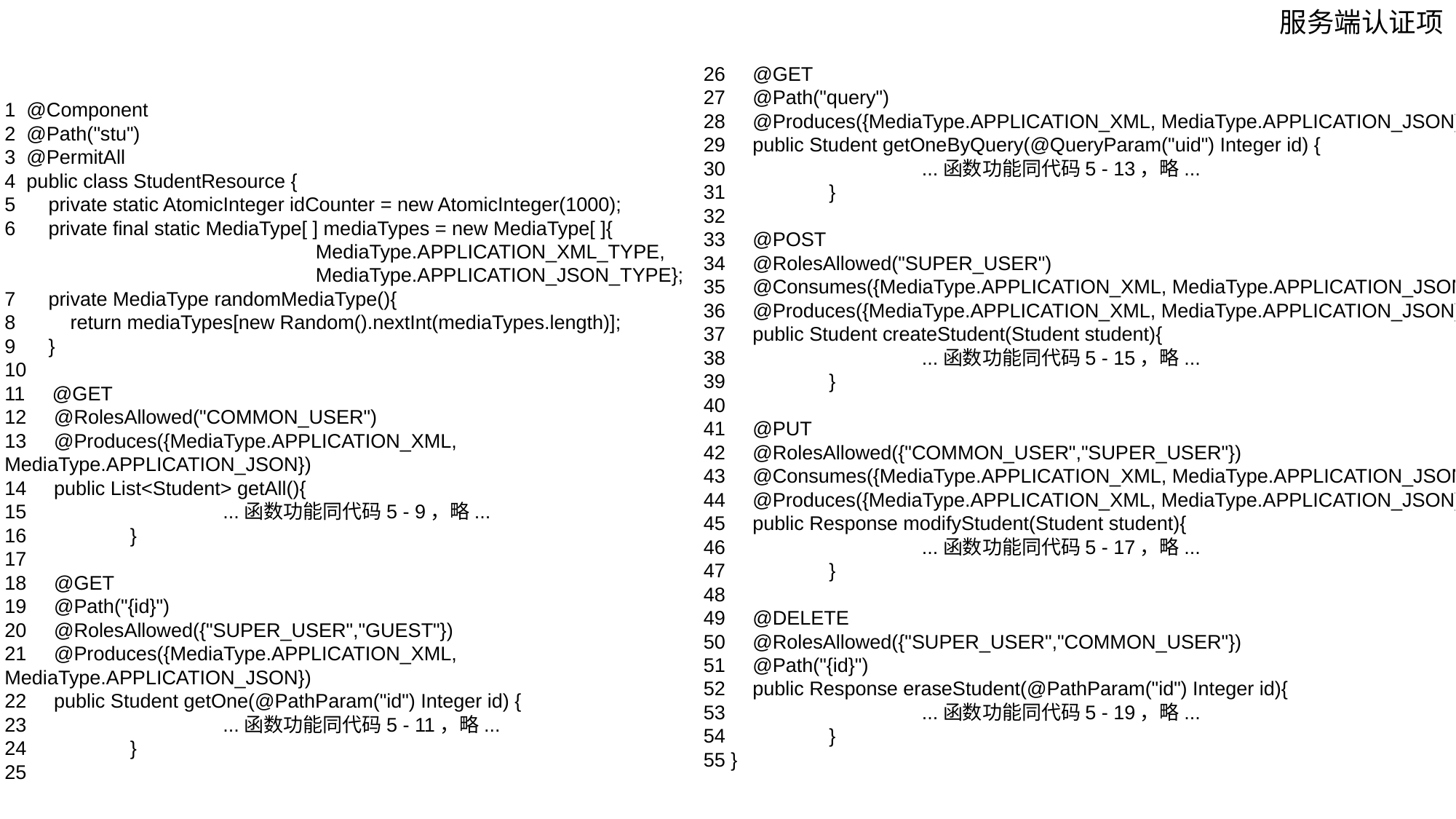

服务端认证项
26     @GET
27     @Path("query")
28     @Produces({MediaType.APPLICATION_XML, MediaType.APPLICATION_JSON})
29     public Student getOneByQuery(@QueryParam("uid") Integer id) {
30 		...函数功能同代码5 - 13，略...
31 	   }
32
33     @POST
34     @RolesAllowed("SUPER_USER")
35     @Consumes({MediaType.APPLICATION_XML, MediaType.APPLICATION_JSON})
36     @Produces({MediaType.APPLICATION_XML, MediaType.APPLICATION_JSON})
37     public Student createStudent(Student student){
38 		...函数功能同代码5 - 15，略...
39 	   }
40
41     @PUT
42     @RolesAllowed({"COMMON_USER","SUPER_USER"})
43     @Consumes({MediaType.APPLICATION_XML, MediaType.APPLICATION_JSON})
44     @Produces({MediaType.APPLICATION_XML, MediaType.APPLICATION_JSON})
45     public Response modifyStudent(Student student){
46 		...函数功能同代码5 - 17，略...
47 	   }
48
49     @DELETE
50     @RolesAllowed({"SUPER_USER","COMMON_USER"})
51     @Path("{id}")
52     public Response eraseStudent(@PathParam("id") Integer id){
53 		...函数功能同代码5 - 19，略...
54 	   }
55 }
1  @Component
2  @Path("stu")
3  @PermitAll
4  public class StudentResource {
5      private static AtomicInteger idCounter = new AtomicInteger(1000);
6      private final static MediaType[ ] mediaTypes = new MediaType[ ]{
                                                         MediaType.APPLICATION_XML_TYPE,
                                                         MediaType.APPLICATION_JSON_TYPE};
7      private MediaType randomMediaType(){
8          return mediaTypes[new Random().nextInt(mediaTypes.length)];
9      }
10
11     @GET
12     @RolesAllowed("COMMON_USER")
13     @Produces({MediaType.APPLICATION_XML, MediaType.APPLICATION_JSON})
14     public List<Student> getAll(){
15 		...函数功能同代码5 - 9，略...
16 	   }
17
18     @GET
19     @Path("{id}")
20     @RolesAllowed({"SUPER_USER","GUEST"})
21     @Produces({MediaType.APPLICATION_XML, MediaType.APPLICATION_JSON})
22     public Student getOne(@PathParam("id") Integer id) {
23 		...函数功能同代码5 - 11，略...
24 	   }
25